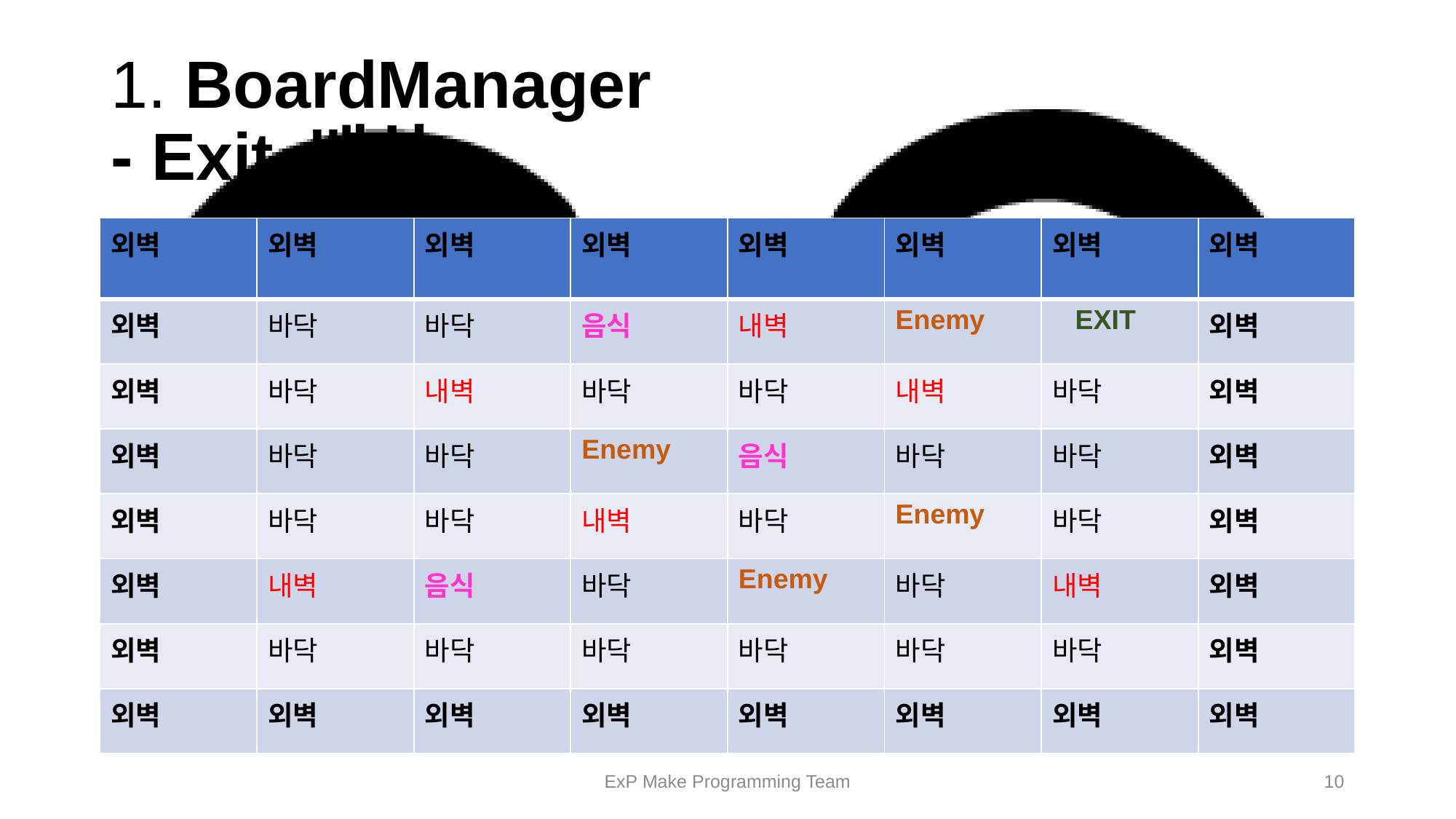

# 1. BoardManager - Exit 배치.
| 외벽 | 외벽 | 외벽 | 외벽 | 외벽 | 외벽 | 외벽 | 외벽 |
| --- | --- | --- | --- | --- | --- | --- | --- |
| 외벽 | 바닥 | 바닥 | 음식 | 내벽 | Enemy | EXIT | 외벽 |
| 외벽 | 바닥 | 내벽 | 바닥 | 바닥 | 내벽 | 바닥 | 외벽 |
| 외벽 | 바닥 | 바닥 | Enemy | 음식 | 바닥 | 바닥 | 외벽 |
| 외벽 | 바닥 | 바닥 | 내벽 | 바닥 | Enemy | 바닥 | 외벽 |
| 외벽 | 내벽 | 음식 | 바닥 | Enemy | 바닥 | 내벽 | 외벽 |
| 외벽 | 바닥 | 바닥 | 바닥 | 바닥 | 바닥 | 바닥 | 외벽 |
| 외벽 | 외벽 | 외벽 | 외벽 | 외벽 | 외벽 | 외벽 | 외벽 |
ExP Make Programming Team
10